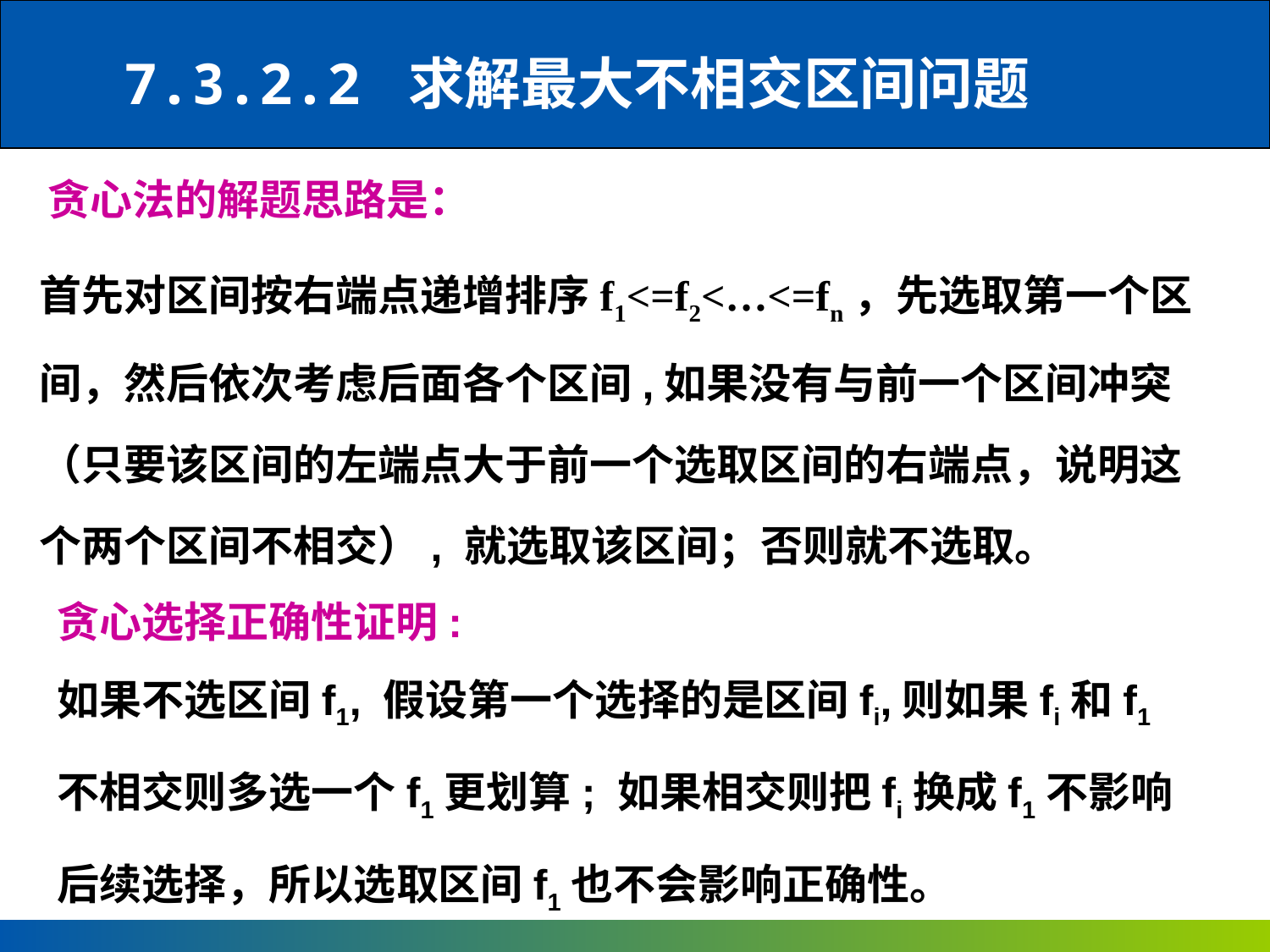

7.3.2.2 求解最大不相交区间问题
贪心法的解题思路是：
首先对区间按右端点递增排序f1<=f2<…<=fn，先选取第一个区间，然后依次考虑后面各个区间,如果没有与前一个区间冲突（只要该区间的左端点大于前一个选取区间的右端点，说明这个两个区间不相交）, 就选取该区间；否则就不选取。
贪心选择正确性证明:
如果不选区间f1, 假设第一个选择的是区间fi,则如果fi和f1不相交则多选一个f1更划算; 如果相交则把fi换成f1不影响后续选择，所以选取区间f1也不会影响正确性。